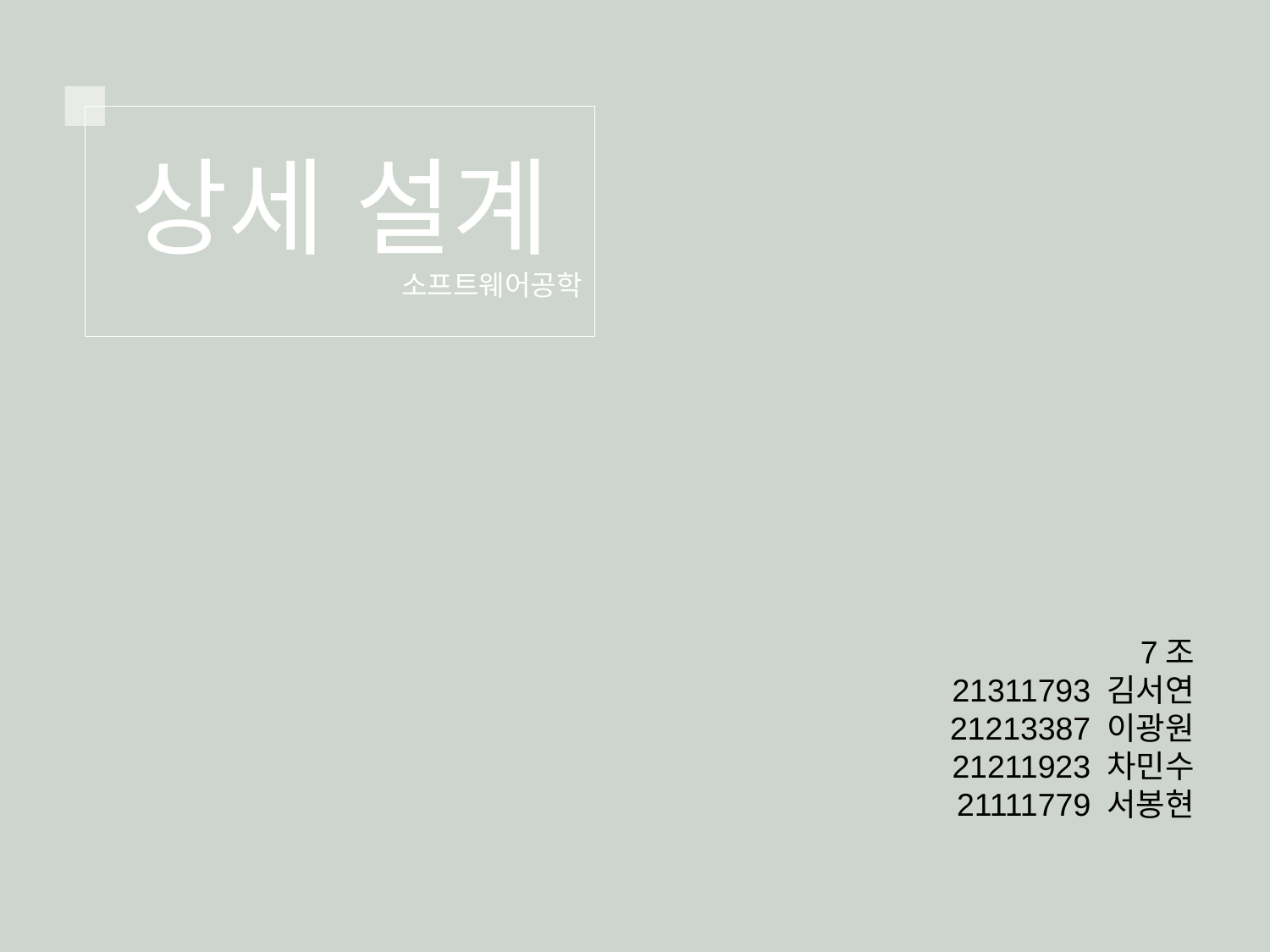

상세 설계
소프트웨어공학
7조
21311793 김서연
21213387 이광원
21211923 차민수
21111779 서봉현